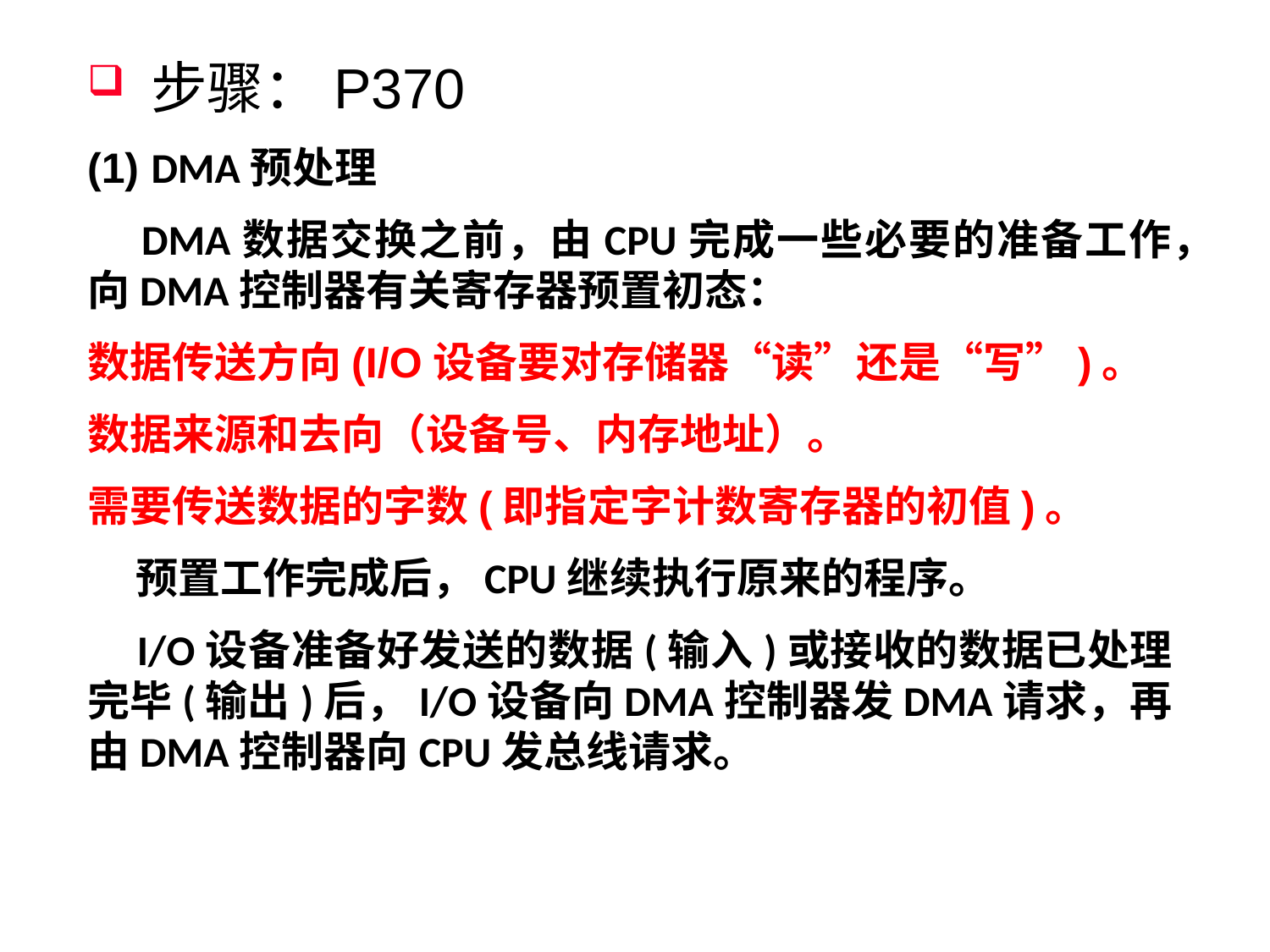

步骤：P370
(1) DMA预处理
    DMA数据交换之前，由CPU完成一些必要的准备工作，向DMA控制器有关寄存器预置初态：
数据传送方向(I/O设备要对存储器“读”还是“写”)。
数据来源和去向（设备号、内存地址）。
需要传送数据的字数(即指定字计数寄存器的初值)。
    预置工作完成后，CPU继续执行原来的程序。
    I/O设备准备好发送的数据(输入)或接收的数据已处理完毕(输出)后，I/O设备向DMA控制器发DMA请求，再由DMA控制器向CPU发总线请求。